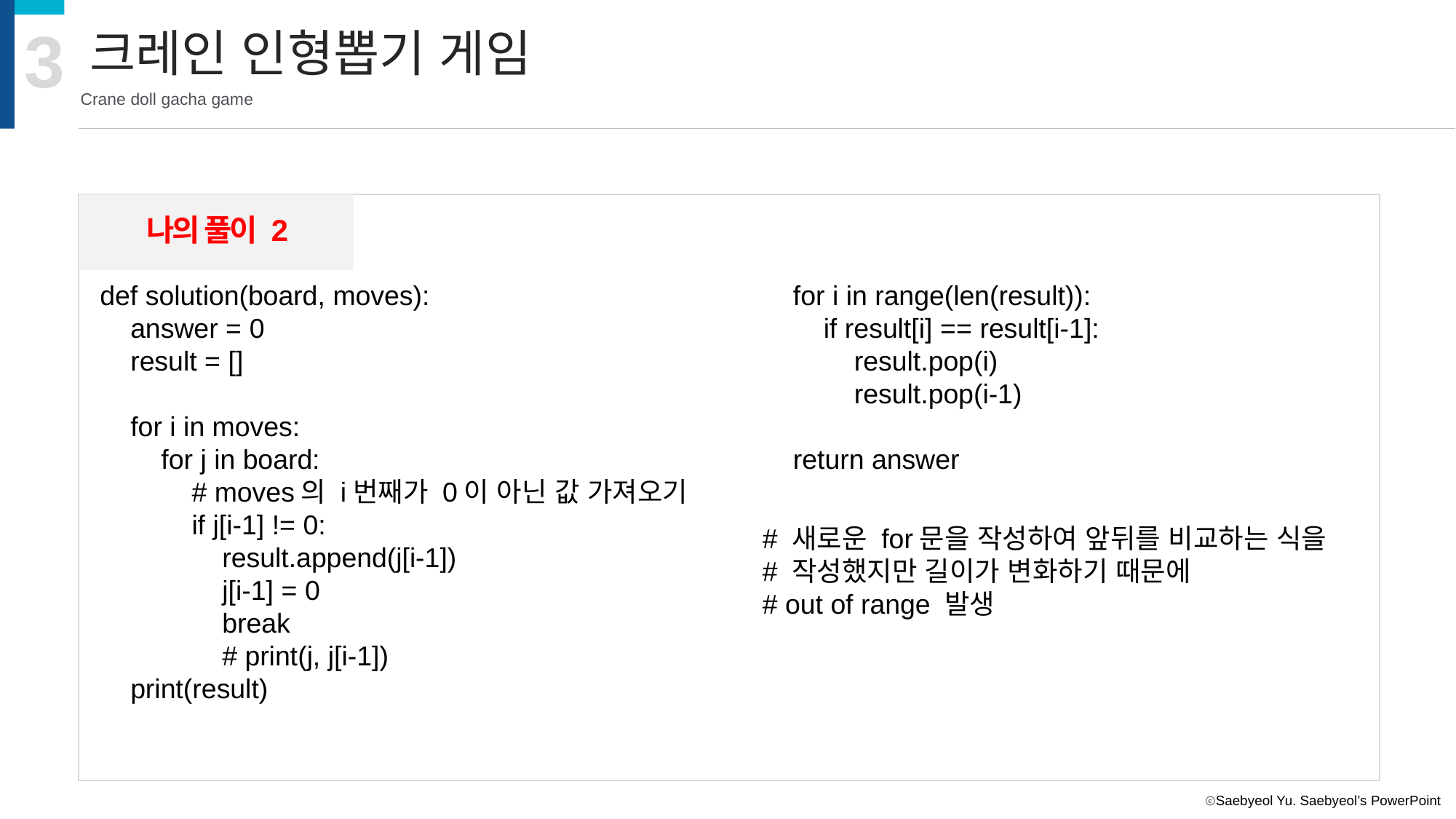

3
크레인 인형뽑기 게임
Crane doll gacha game

나의 풀이 2
def solution(board, moves):
    answer = 0
    result = []

    for i in moves:
        for j in board:
            # moves의 i번째가 0이 아닌 값 가져오기
            if j[i-1] != 0:
                result.append(j[i-1])
                j[i-1] = 0
                break
                # print(j, j[i-1])
    print(result)
    for i in range(len(result)):
        if result[i] == result[i-1]:
            result.pop(i)
            result.pop(i-1)

    return answer

# 새로운 for문을 작성하여 앞뒤를 비교하는 식을
# 작성했지만 길이가 변화하기 때문에
# out of range 발생